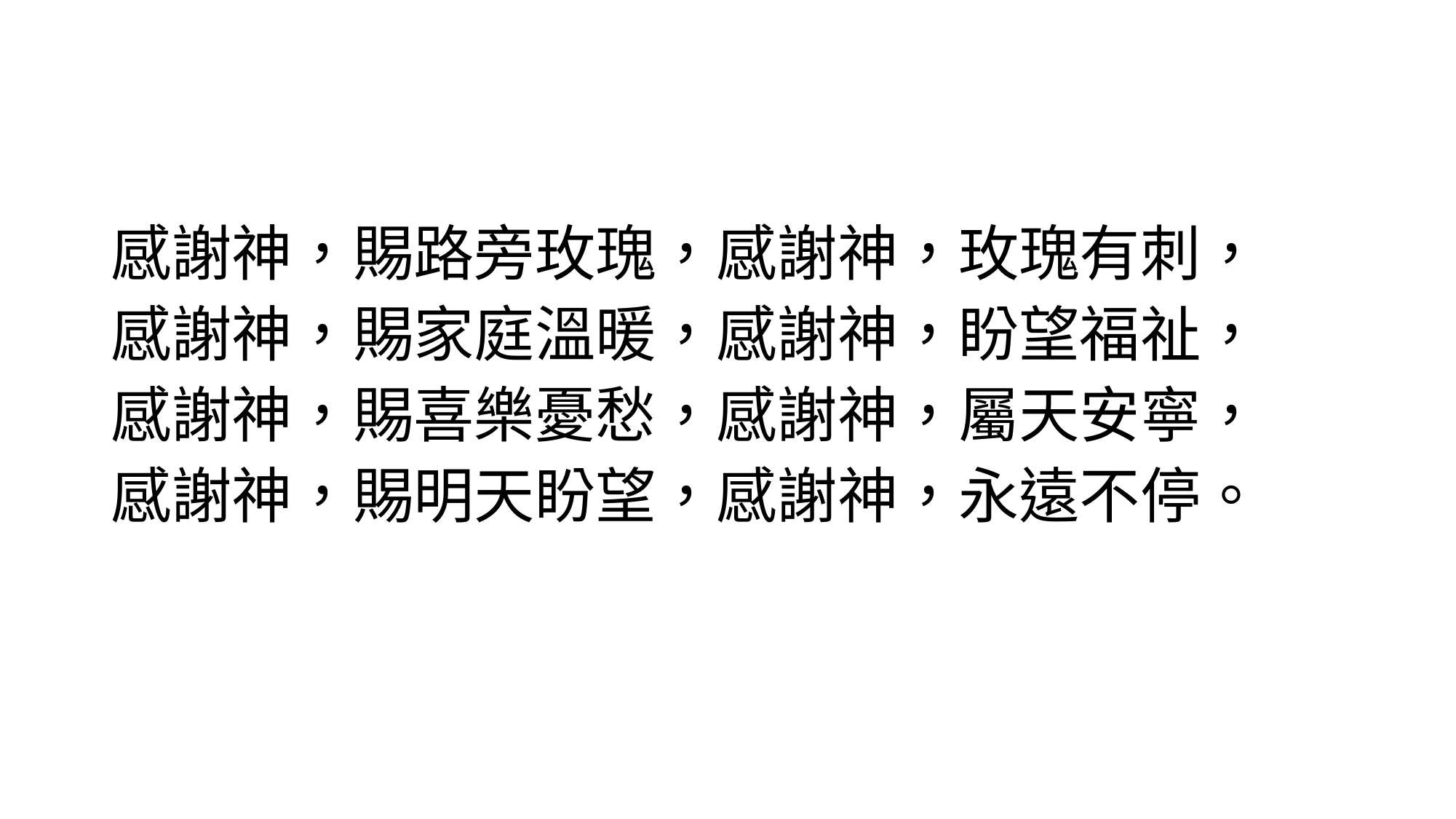

#
感謝神，賜路旁玫瑰，感謝神，玫瑰有刺，
感謝神，賜家庭溫暖，感謝神，盼望福祉，
感謝神，賜喜樂憂愁，感謝神，屬天安寧，
感謝神，賜明天盼望，感謝神，永遠不停。